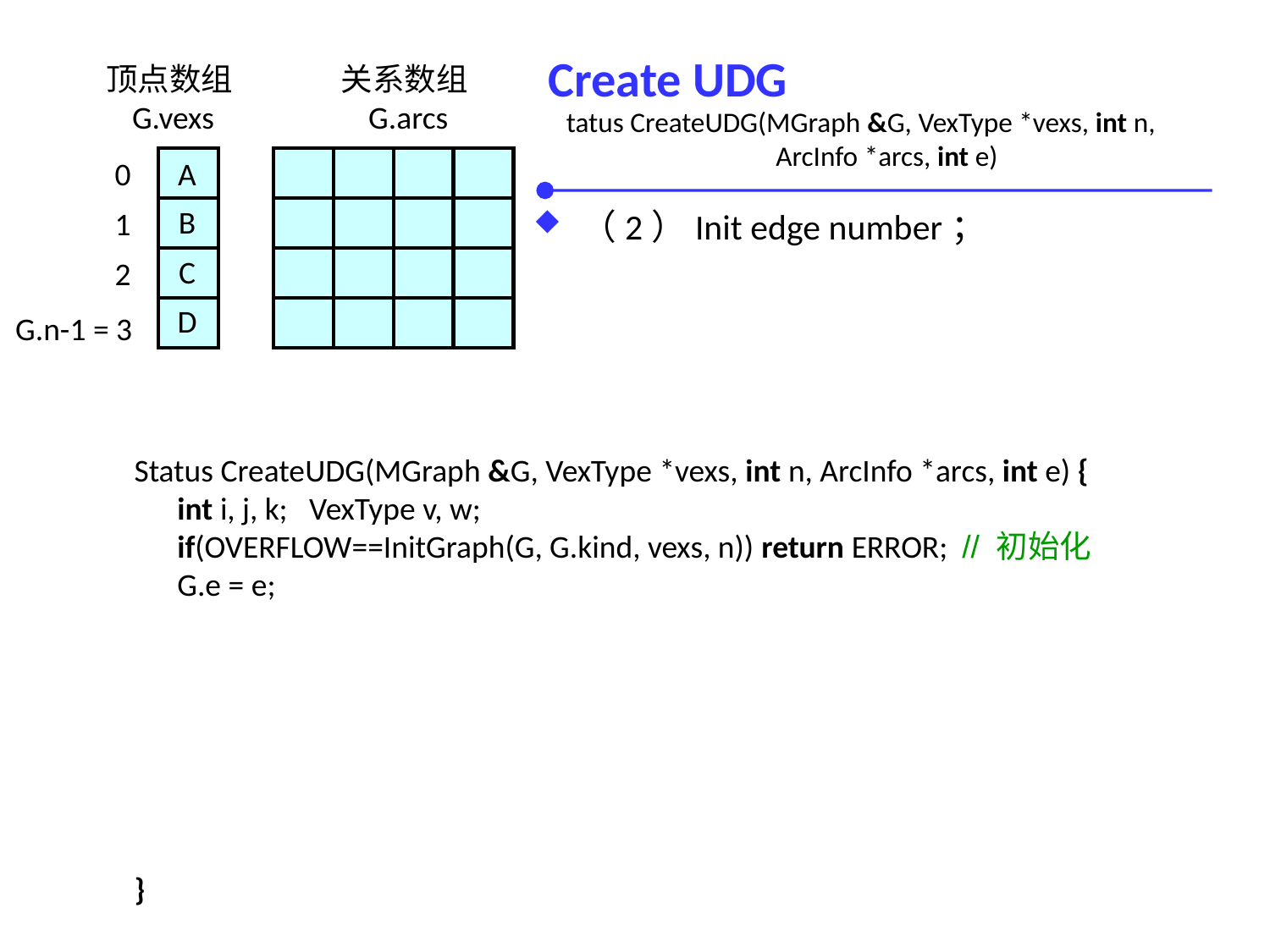

# Create UDG
顶点数组G.vexs
关系数组G.arcs
tatus CreateUDG(MGraph &G, VexType *vexs, int n,
                                 ArcInfo *arcs, int e)
A

0
1
2
G.n-1 = 3

B
（2）Init edge number；

C
D

Status CreateUDG(MGraph &G, VexType *vexs, int n, ArcInfo *arcs, int e) {
      int i, j, k;   VexType v, w;
      if(OVERFLOW==InitGraph(G, G.kind, vexs, n)) return ERROR;  // 初始化
      G.e = e;

}